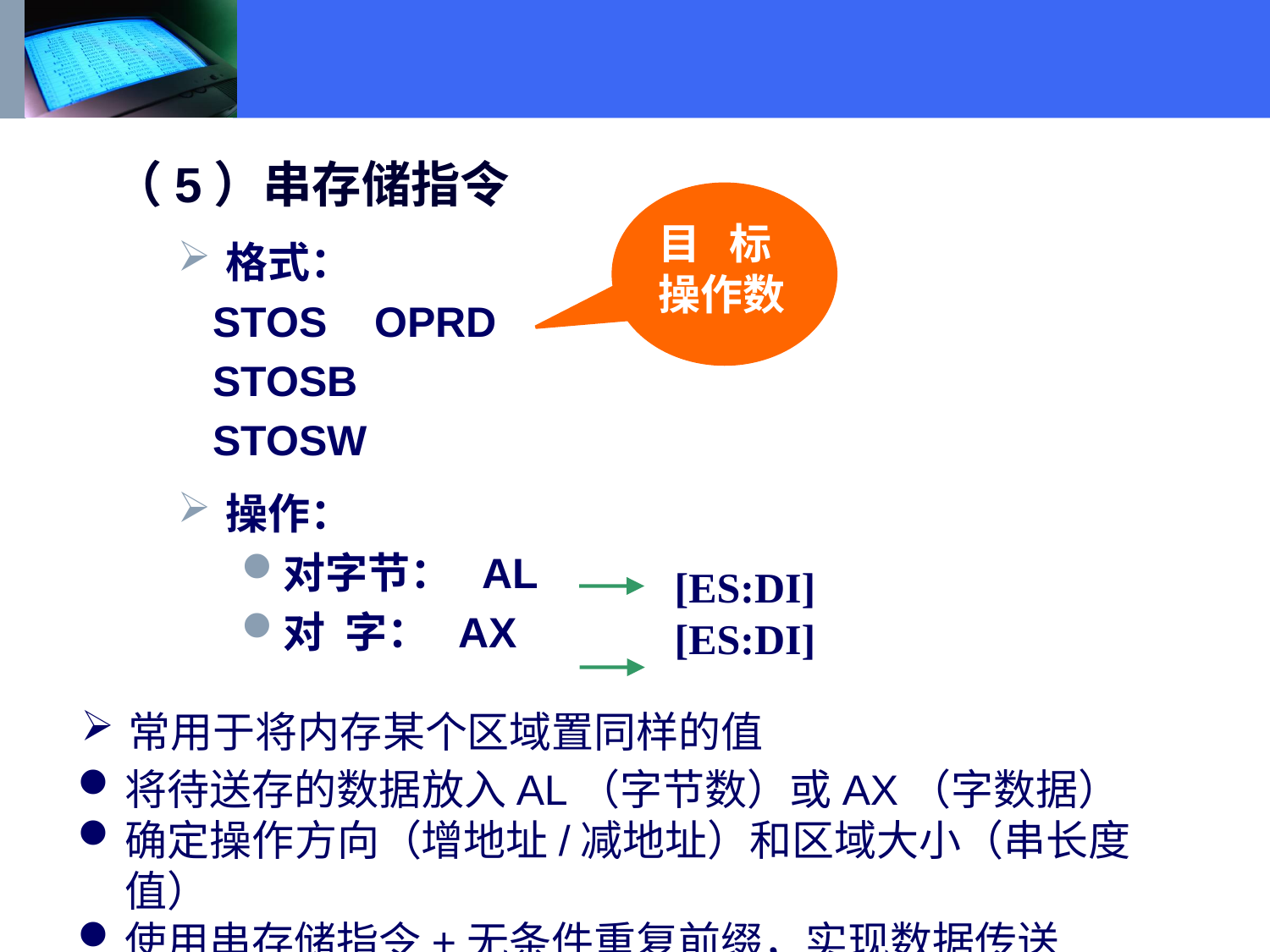

（5）串存储指令
目   标
操作数
格式：
   STOS    OPRD
   STOSB
   STOSW
操作：
对字节：  AL
对  字：  AX
[ES:DI]

[ES:DI]

常用于将内存某个区域置同样的值
将待送存的数据放入AL（字节数）或AX（字数据）
确定操作方向（增地址/减地址）和区域大小（串长度值）
使用串存储指令+无条件重复前缀，实现数据传送